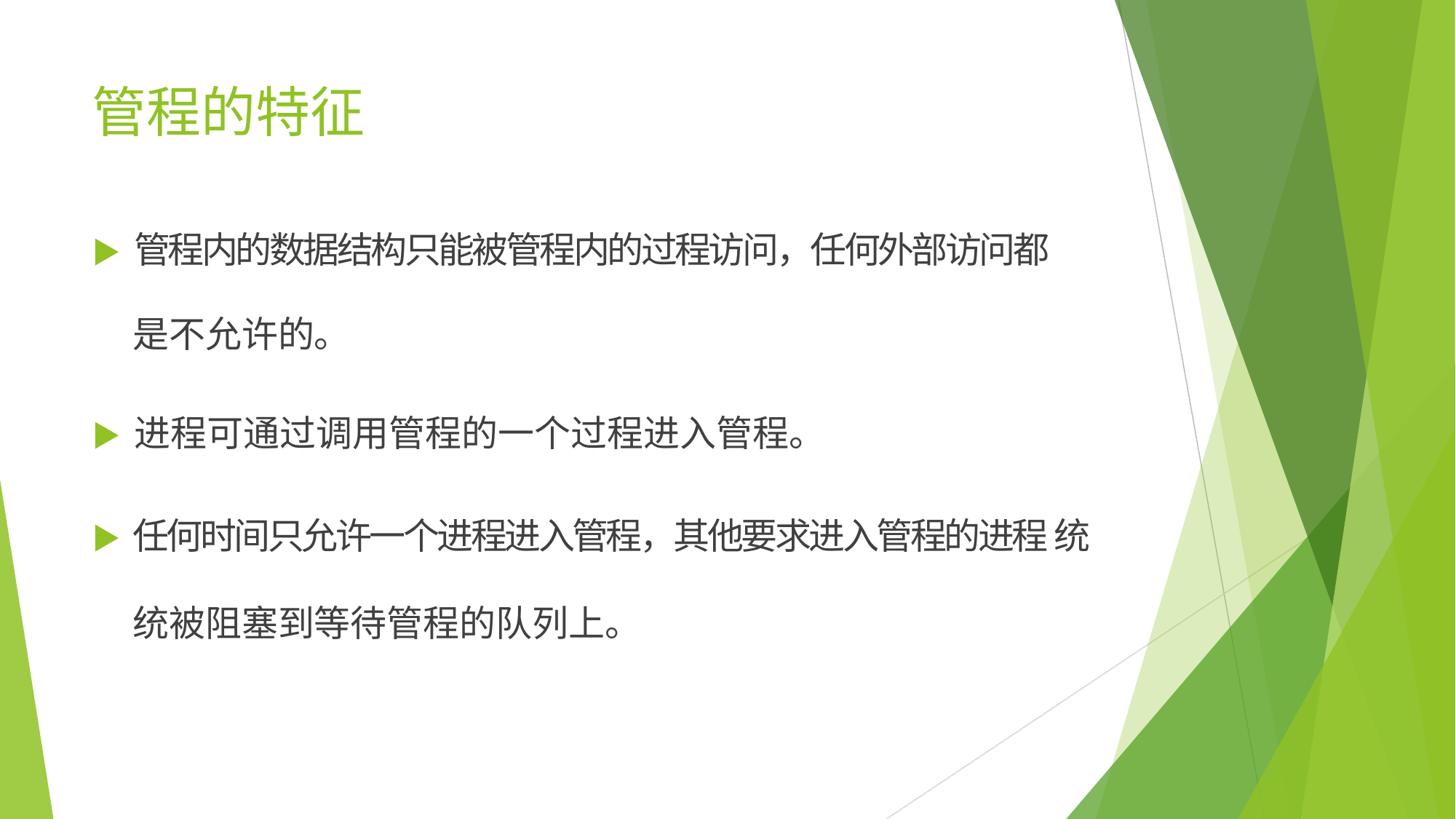

# 管程的特征
▶	管程内的数据结构只能被管程内的过程访问，任何外部访问都

是不允许的。

▶	进程可通过调用管程的一个过程进入管程。
▶	任何时间只允许一个进程进入管程，其他要求进入管程的进程 统统被阻塞到等待管程的队列上。